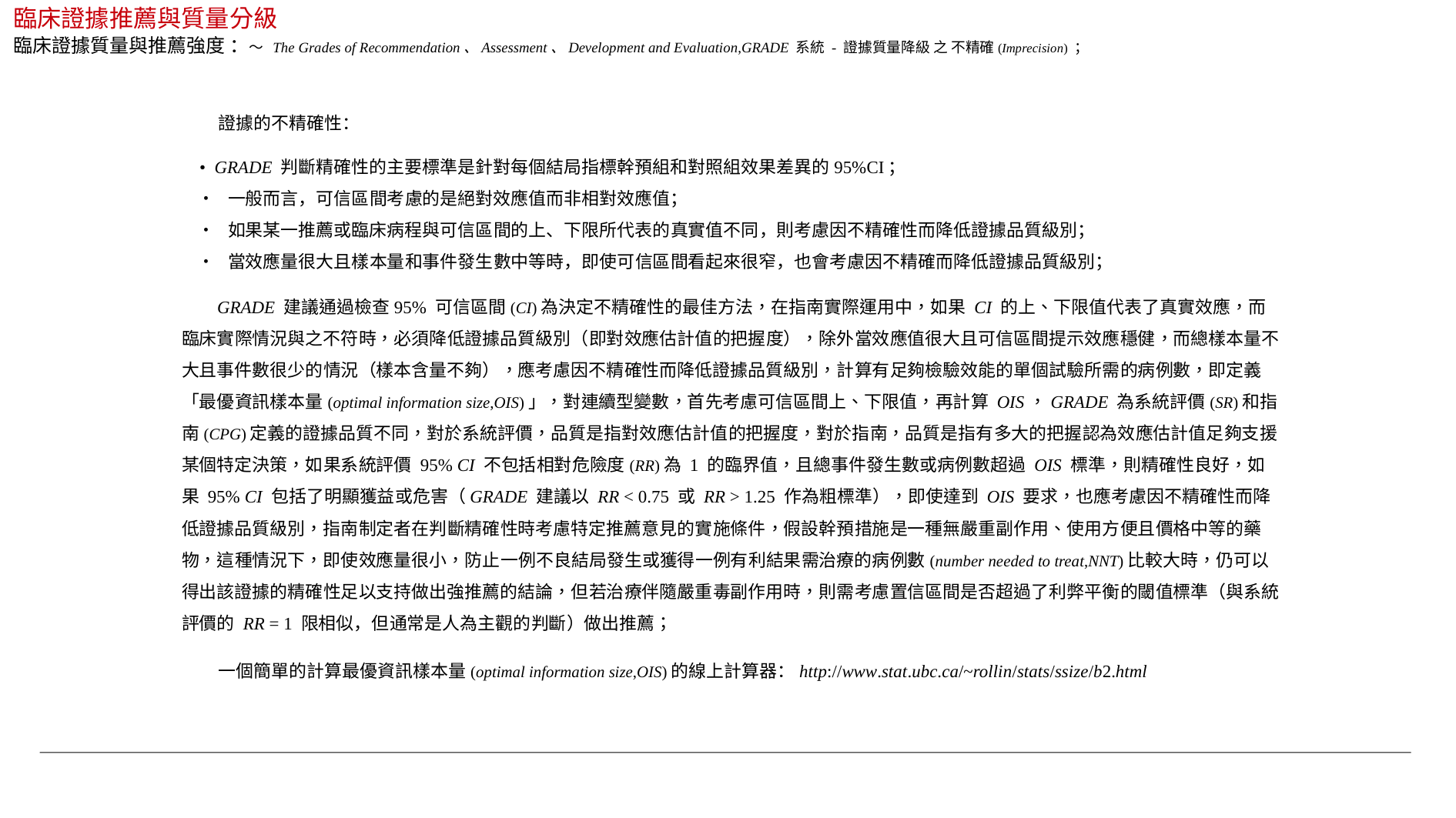

臨床證據推薦與質量分級
臨床證據質量與推薦強度 ：～ The Grades of Recommendation、Assessment、Development and Evaluation,GRADE 系統 - 證據質量降級 之 不精確(Imprecision) ；
        證據的不精確性：
    •  GRADE 判斷精確性的主要標準是針對每個結局指標幹預組和對照組效果差異的95%CI；
    •  一般而言，可信區間考慮的是絕對效應值而非相對效應值；
    •  如果某一推薦或臨床病程與可信區間的上、下限所代表的真實值不同，則考慮因不精確性而降低證據品質級別；
    •  當效應量很大且樣本量和事件發生數中等時，即使可信區間看起來很窄，也會考慮因不精確而降低證據品質級別；
        GRADE 建議通過檢查95% 可信區間(CI)為決定不精確性的最佳方法，在指南實際運用中，如果 CI 的上、下限值代表了真實效應，而臨床實際情況與之不符時，必須降低證據品質級別（即對效應估計值的把握度），除外當效應值很大且可信區間提示效應穩健，而總樣本量不大且事件數很少的情況（樣本含量不夠），應考慮因不精確性而降低證據品質級別，計算有足夠檢驗效能的單個試驗所需的病例數，即定義「最優資訊樣本量(optimal information size,OIS)」，對連續型變數，首先考慮可信區間上、下限值，再計算 OIS，GRADE 為系統評價(SR)和指南(CPG)定義的證據品質不同，對於系統評價，品質是指對效應估計值的把握度，對於指南，品質是指有多大的把握認為效應估計值足夠支援某個特定決策，如果系統評價 95% CI 不包括相對危險度(RR)為 1 的臨界值，且總事件發生數或病例數超過 OIS 標準，則精確性良好，如果 95% CI 包括了明顯獲益或危害（GRADE 建議以 RR < 0.75 或 RR > 1.25 作為粗標準），即使達到 OIS 要求，也應考慮因不精確性而降低證據品質級別，指南制定者在判斷精確性時考慮特定推薦意見的實施條件，假設幹預措施是一種無嚴重副作用、使用方便且價格中等的藥物，這種情況下，即使效應量很小，防止一例不良結局發生或獲得一例有利結果需治療的病例數(number needed to treat,NNT)比較大時，仍可以得出該證據的精確性足以支持做出強推薦的結論，但若治療伴隨嚴重毒副作用時，則需考慮置信區間是否超過了利弊平衡的閾值標準（與系統評價的 RR = 1 限相似，但通常是人為主觀的判斷）做出推薦；
        一個簡單的計算最優資訊樣本量(optimal information size,OIS)的線上計算器：http://www.stat.ubc.ca/~rollin/stats/ssize/b2.html